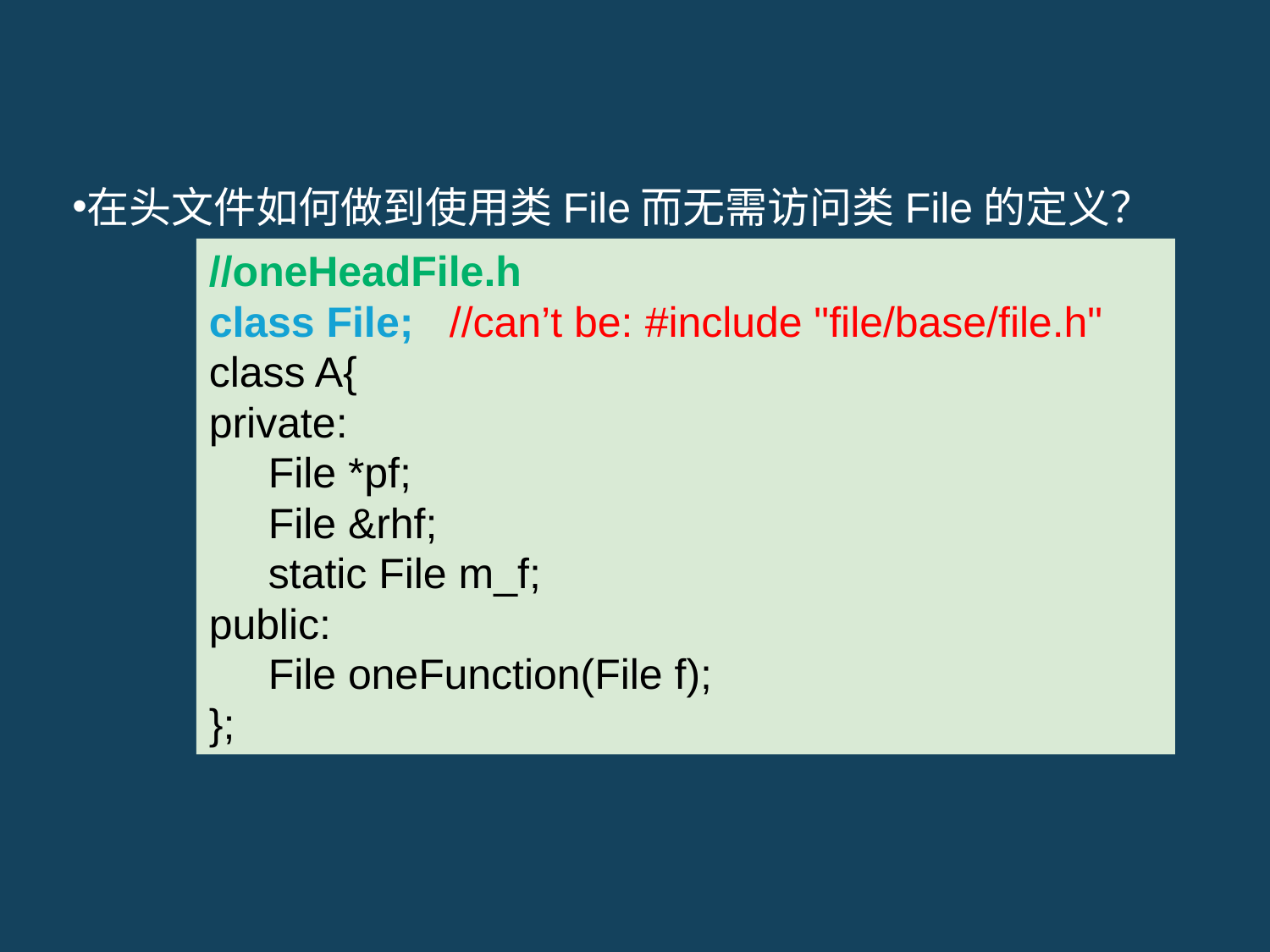

在头文件如何做到使用类File而无需访问类File的定义？
//oneHeadFile.h
class File;   //can’t be: #include "file/base/file.h"
class A{
private:
     File *pf;
     File &rhf;
     static File m_f;
public:
     File oneFunction(File f);
};